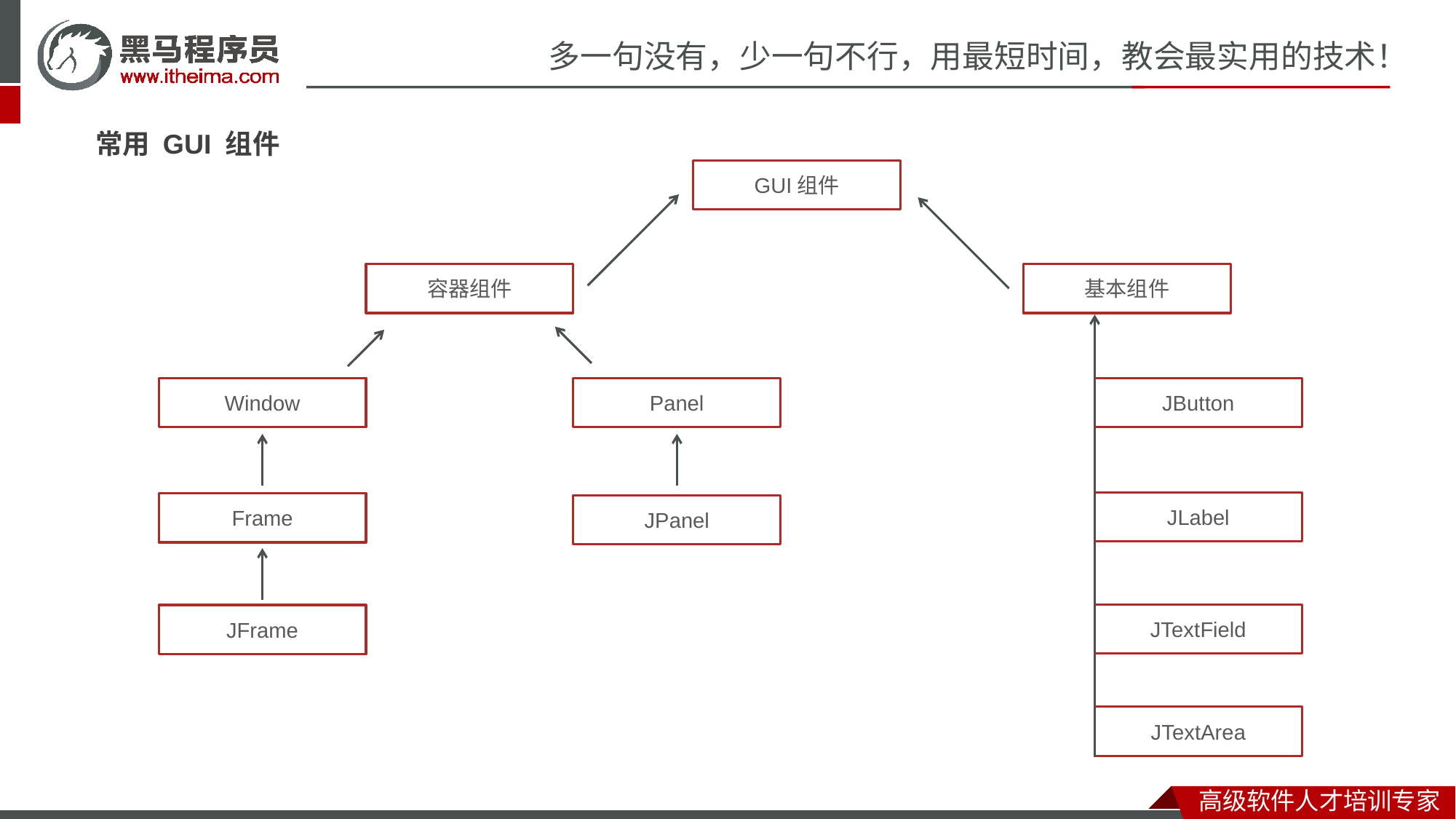

常用 GUI 组件
GUI组件

容器组件
基本组件
Window
JButton
Panel
JLabel
Frame
JPanel
JTextField
JFrame
JTextArea